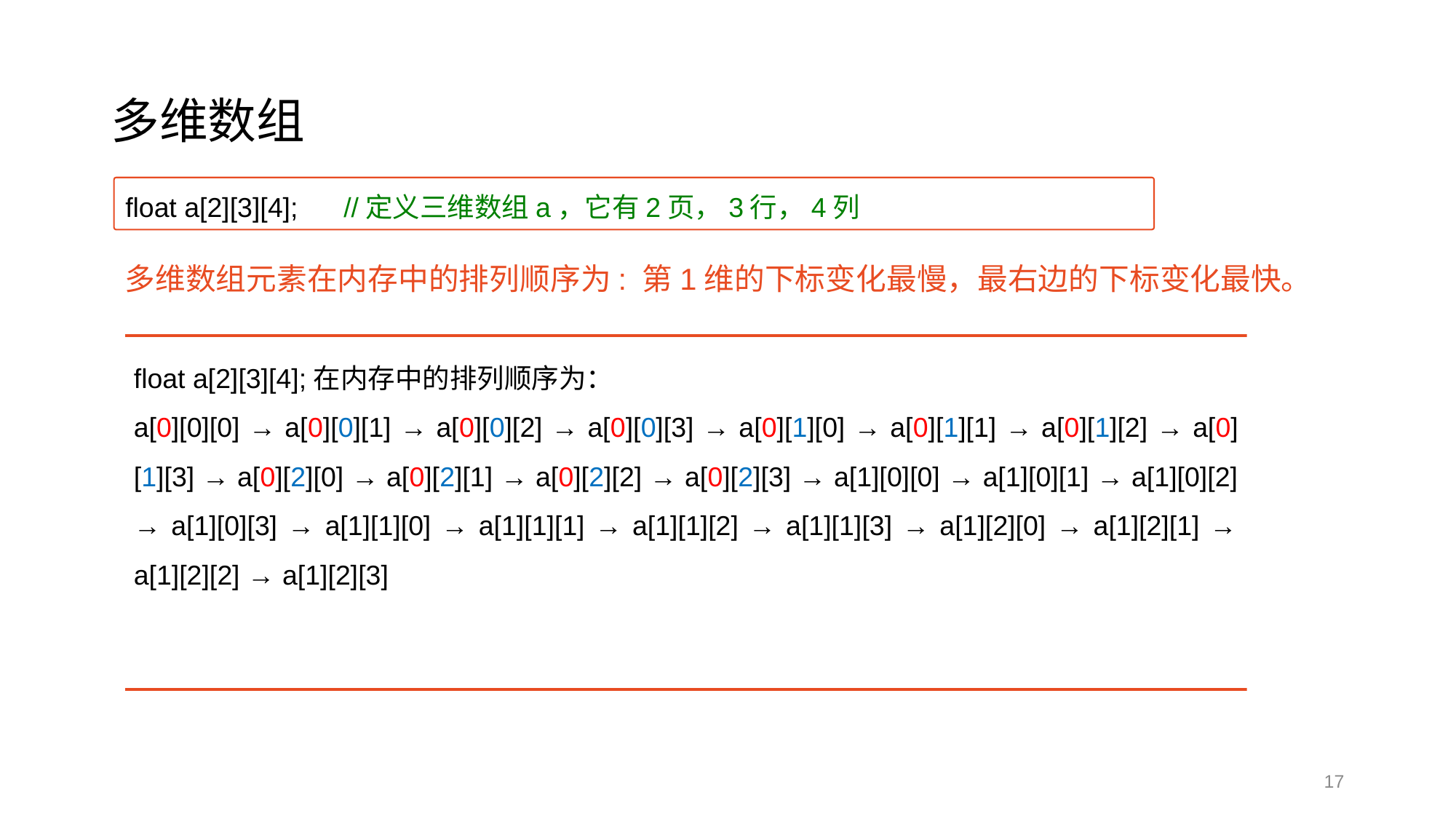

# 多维数组
float a[2][3][4];	//定义三维数组a，它有2页，3行，4列

多维数组元素在内存中的排列顺序为: 第1维的下标变化最慢，最右边的下标变化最快。
float a[2][3][4];在内存中的排列顺序为：
a[0][0][0] → a[0][0][1] → a[0][0][2] → a[0][0][3] → a[0][1][0] → a[0][1][1] → a[0][1][2] → a[0][1][3] → a[0][2][0] → a[0][2][1] → a[0][2][2] → a[0][2][3] → a[1][0][0] → a[1][0][1] → a[1][0][2] → a[1][0][3] → a[1][1][0] → a[1][1][1] → a[1][1][2] → a[1][1][3] → a[1][2][0] → a[1][2][1] → a[1][2][2] → a[1][2][3]

17